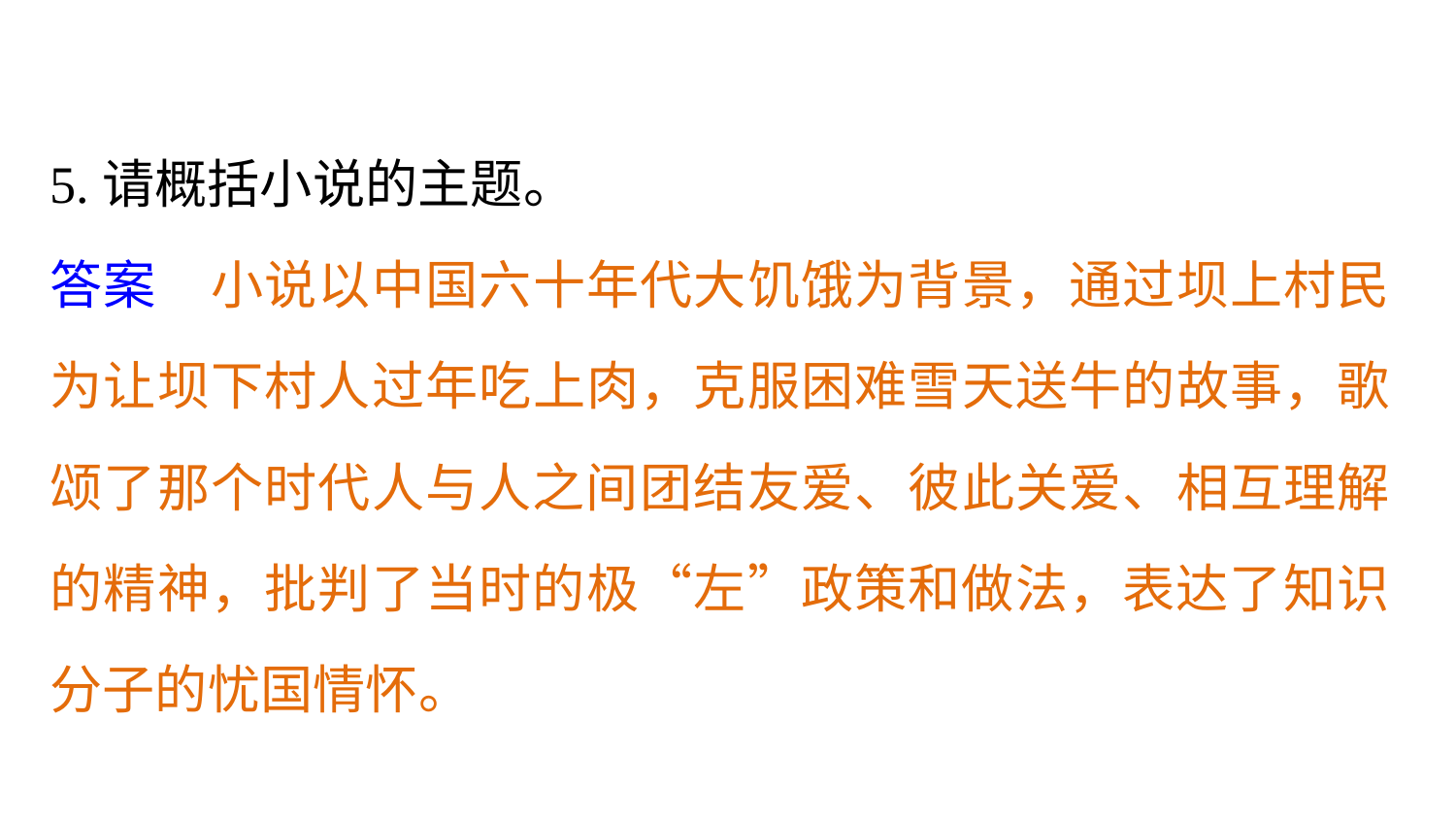

5.请概括小说的主题。
答案　小说以中国六十年代大饥饿为背景，通过坝上村民为让坝下村人过年吃上肉，克服困难雪天送牛的故事，歌颂了那个时代人与人之间团结友爱、彼此关爱、相互理解的精神，批判了当时的极“左”政策和做法，表达了知识分子的忧国情怀。